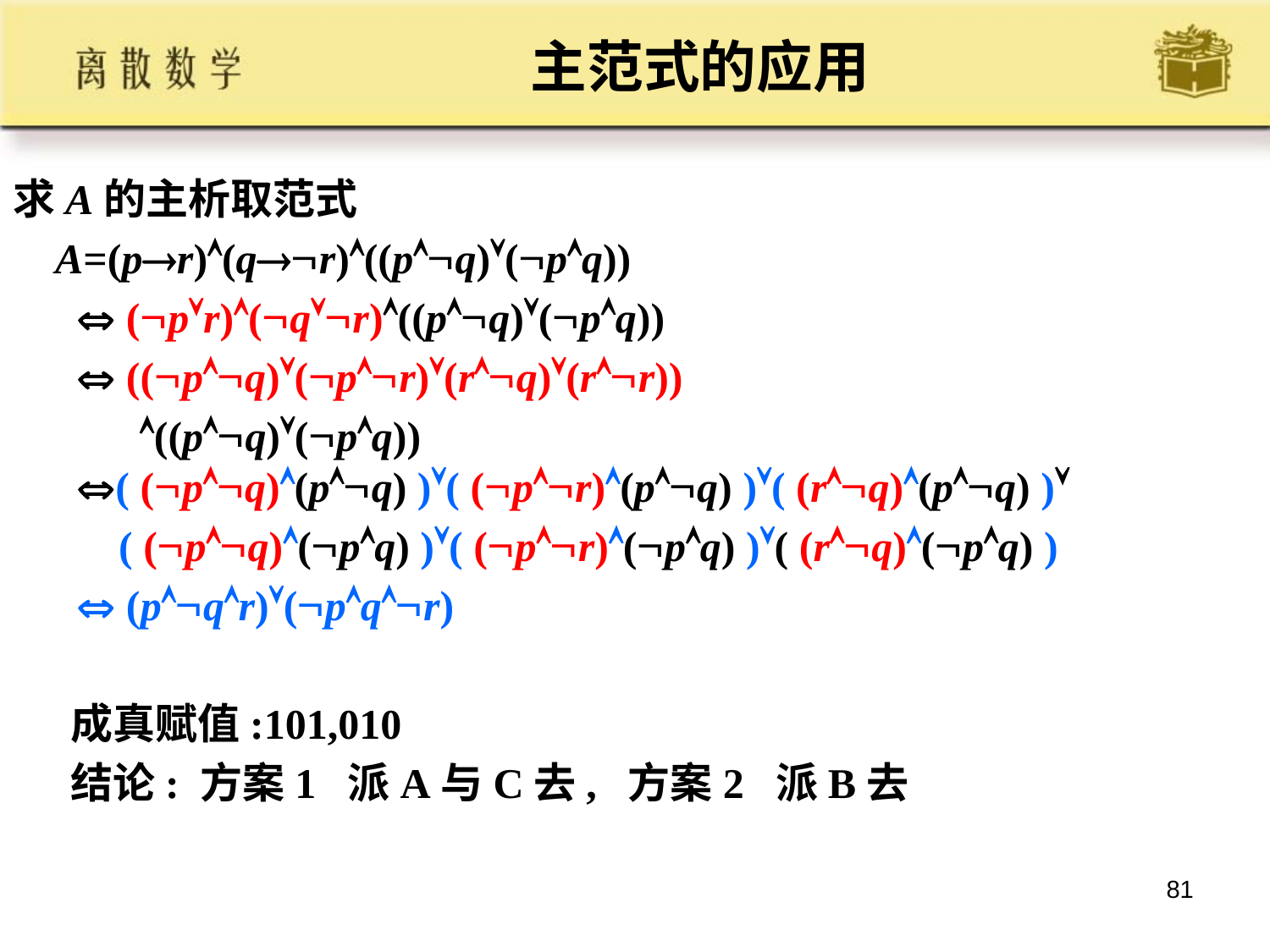

# 主范式的应用
求A的主析取范式
    A=(p→r)∧(q→¬r)∧((p∧¬q)∨(¬p∧q))
      ⇔ (¬p∨r)∧(¬q∨¬r)∧((p∧¬q)∨(¬p∧q))
      ⇔ ((¬p∧¬q)∨(¬p∧¬r)∨(r∧¬q)∨(r∧¬r))
            ∧((p∧¬q)∨(¬p∧q))      ⇔( (¬p∧¬q)∧(p∧¬q) )∨( (¬p∧¬r)∧(p∧¬q) )∨( (r∧¬q)∧(p∧¬q) )∨
          ( (¬p∧¬q)∧(¬p∧q) )∨( (¬p∧¬r)∧(¬p∧q) )∨( (r∧¬q)∧(¬p∧q) )
      ⇔ (p∧¬q∧r)∨(¬p∧q∧¬r)

     成真赋值:101,010
     结论: 方案1  派A与C去,  方案2  派B去
81